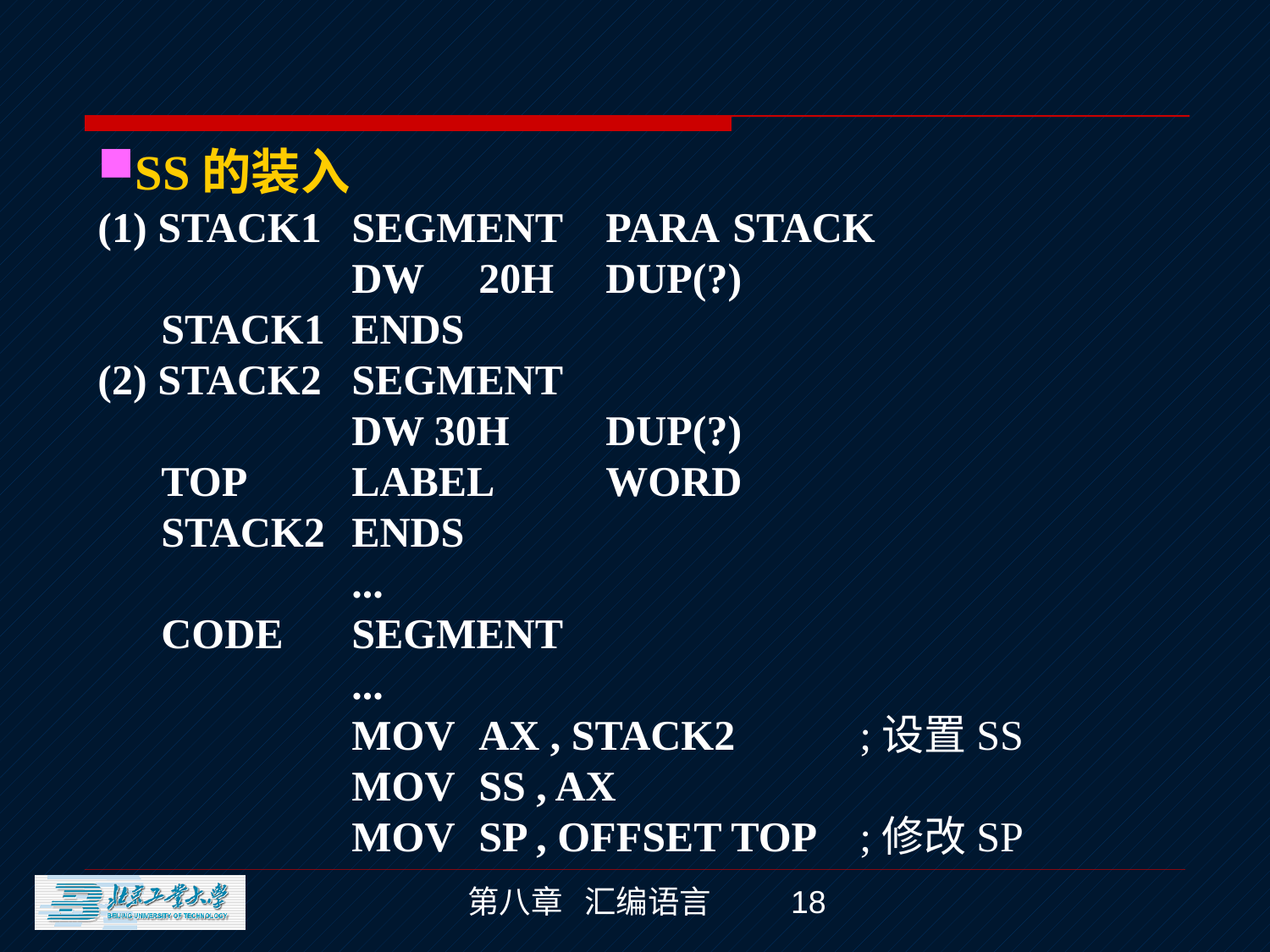

SS的装入
(1) STACK1	SEGMENT	PARA	STACK
		DW	20H	DUP(?)
      STACK1	ENDS
(2) STACK2	SEGMENT
		DW 30H 	DUP(?)
      TOP	LABEL	WORD
      STACK2	ENDS
		...
      CODE	SEGMENT
		...
		MOV	AX , STACK2	;设置SS
		MOV	SS , AX
		MOV	SP , OFFSET TOP	;修改SP